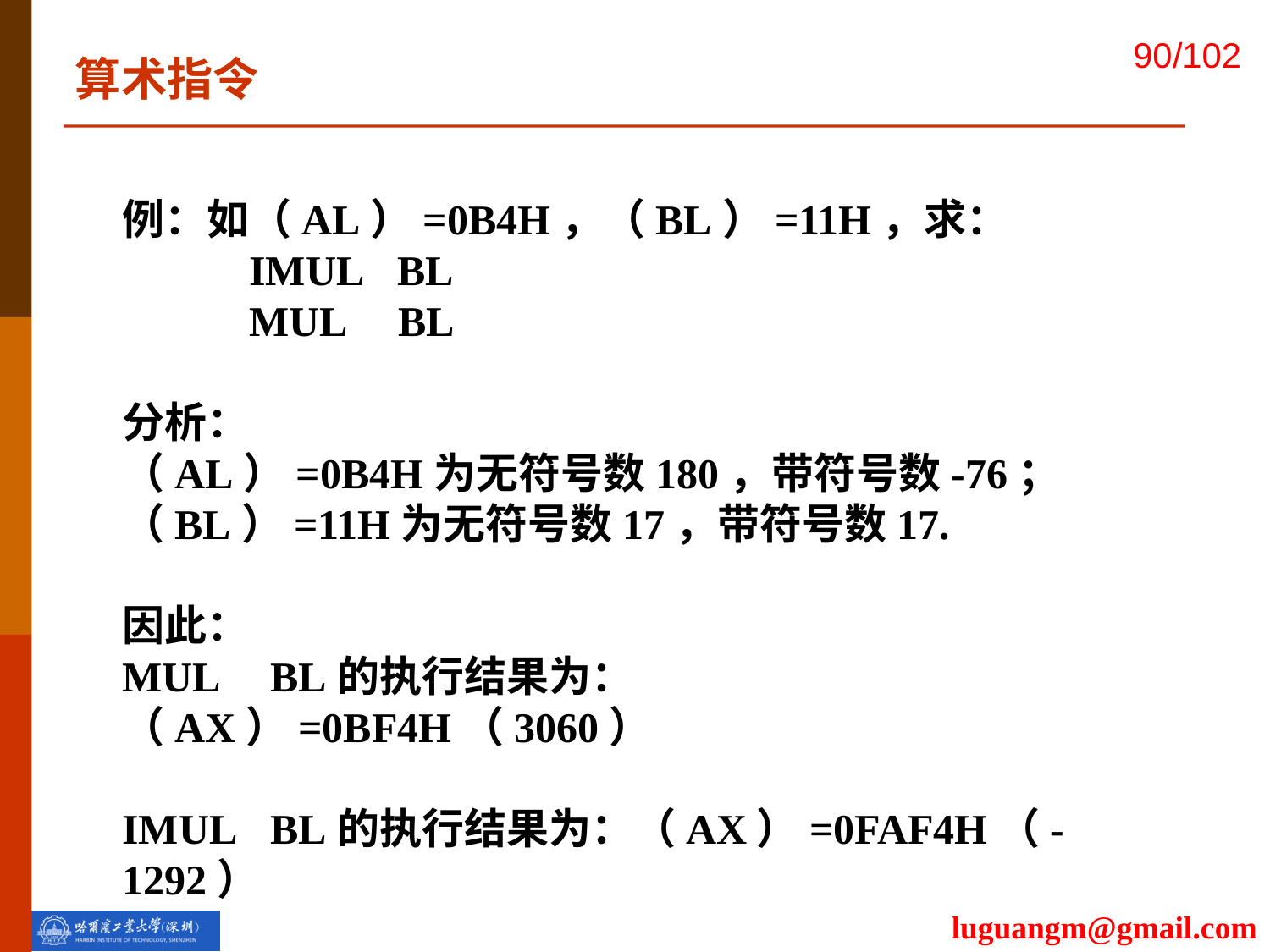

算术指令
例：如（AL）=0B4H，（BL）=11H，求：
	IMUL	  BL
	MUL     BL

分析：
（AL）=0B4H为无符号数180，带符号数-76；
（BL）=11H为无符号数17，带符号数17.

因此：
MUL	  BL的执行结果为：（AX）=0BF4H（3060）

IMUL	  BL的执行结果为：（AX）=0FAF4H（-1292）